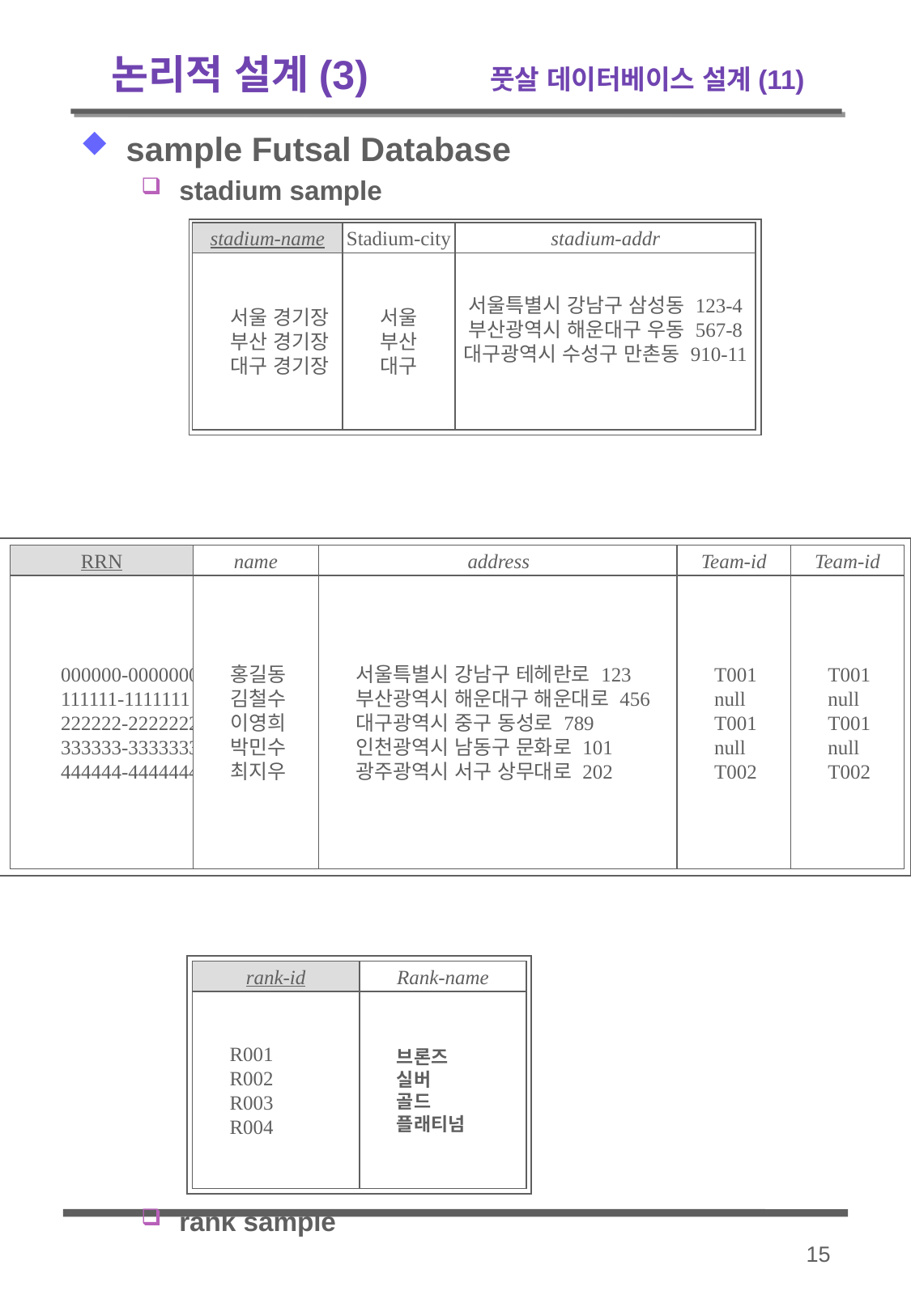

# 논리적 설계(3)  	 풋살 데이터베이스 설계(11)
sample Futsal Database
stadium sample

player sample

rank sample

stadium-name
Stadium-city
stadium-addr
서울 경기장
부산 경기장
대구 경기장
서울
부산
대구
서울특별시 강남구 삼성동 123-4
부산광역시 해운대구 우동 567-8
대구광역시 수성구 만촌동 910-11

RRN
name
address
000000-0000000
111111-1111111
222222-2222222
333333-3333333
444444-4444444
홍길동
김철수
이영희
박민수
최지우
서울특별시 강남구 테헤란로 123
부산광역시 해운대구 해운대로 456
대구광역시 중구 동성로 789
인천광역시 남동구 문화로 101
광주광역시 서구 상무대로 202
Team-id
T001
null
T001
null
T002
Team-id
T001
null
T001
null
T002

rank-id
Rank-name
R001
R002
R003
R004
브론즈
실버
골드
플래티넘
15